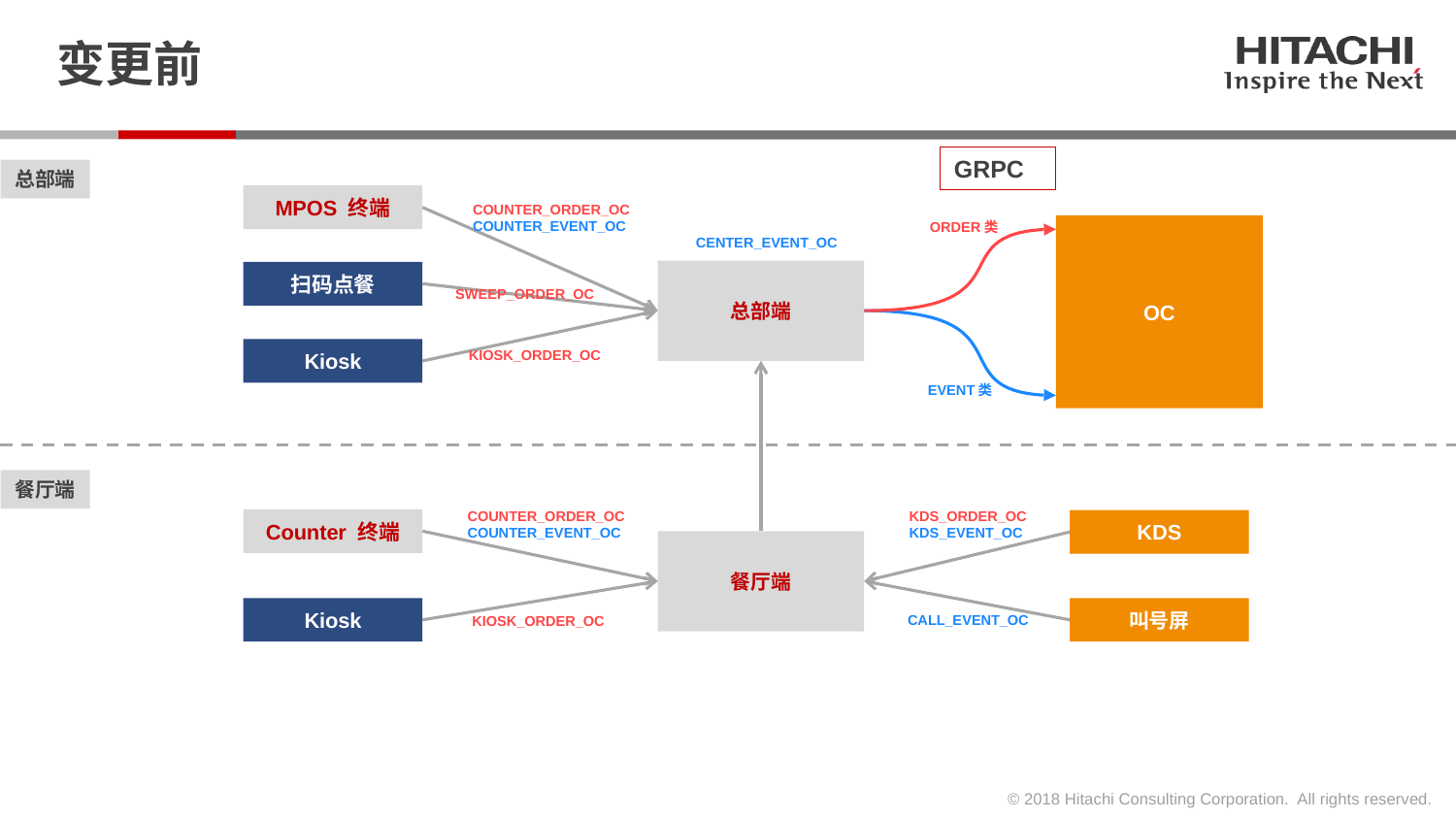

# 变更前
GRPC
总部端
MPOS 终端
COUNTER_ORDER_OC
COUNTER_EVENT_OC
ORDER类
OC
CENTER_EVENT_OC
总部端
扫码点餐
SWEEP_ORDER_OC
Kiosk
KIOSK_ORDER_OC
EVENT类
餐厅端
COUNTER_ORDER_OC
COUNTER_EVENT_OC
KDS_ORDER_OC
KDS_EVENT_OC
Counter 终端
KDS
餐厅端
Kiosk
叫号屏
CALL_EVENT_OC
KIOSK_ORDER_OC